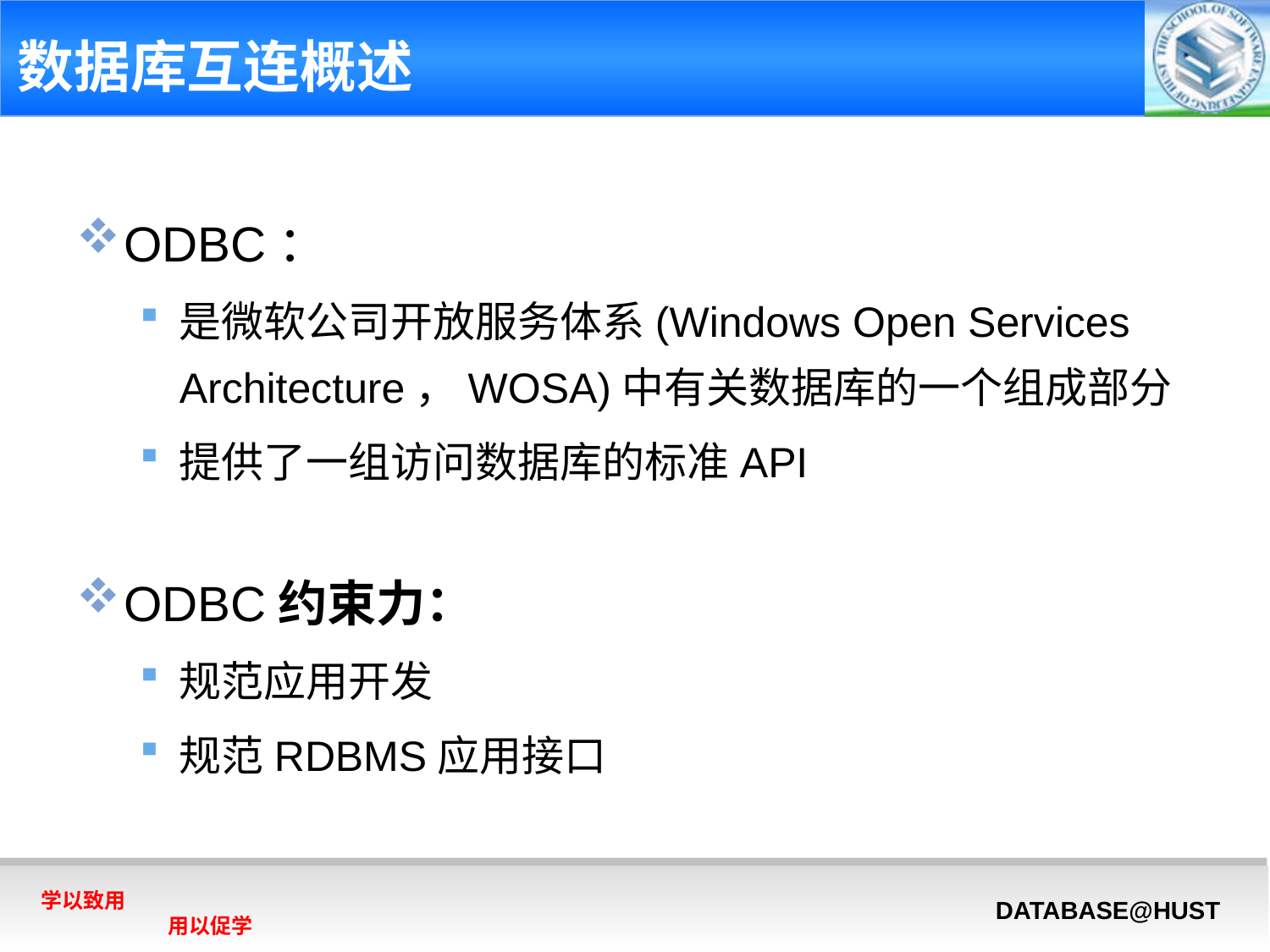

# 数据库互连概述
ODBC：
是微软公司开放服务体系(Windows Open Services Architecture，WOSA)中有关数据库的一个组成部分
提供了一组访问数据库的标准API

ODBC约束力：
规范应用开发
规范RDBMS应用接口